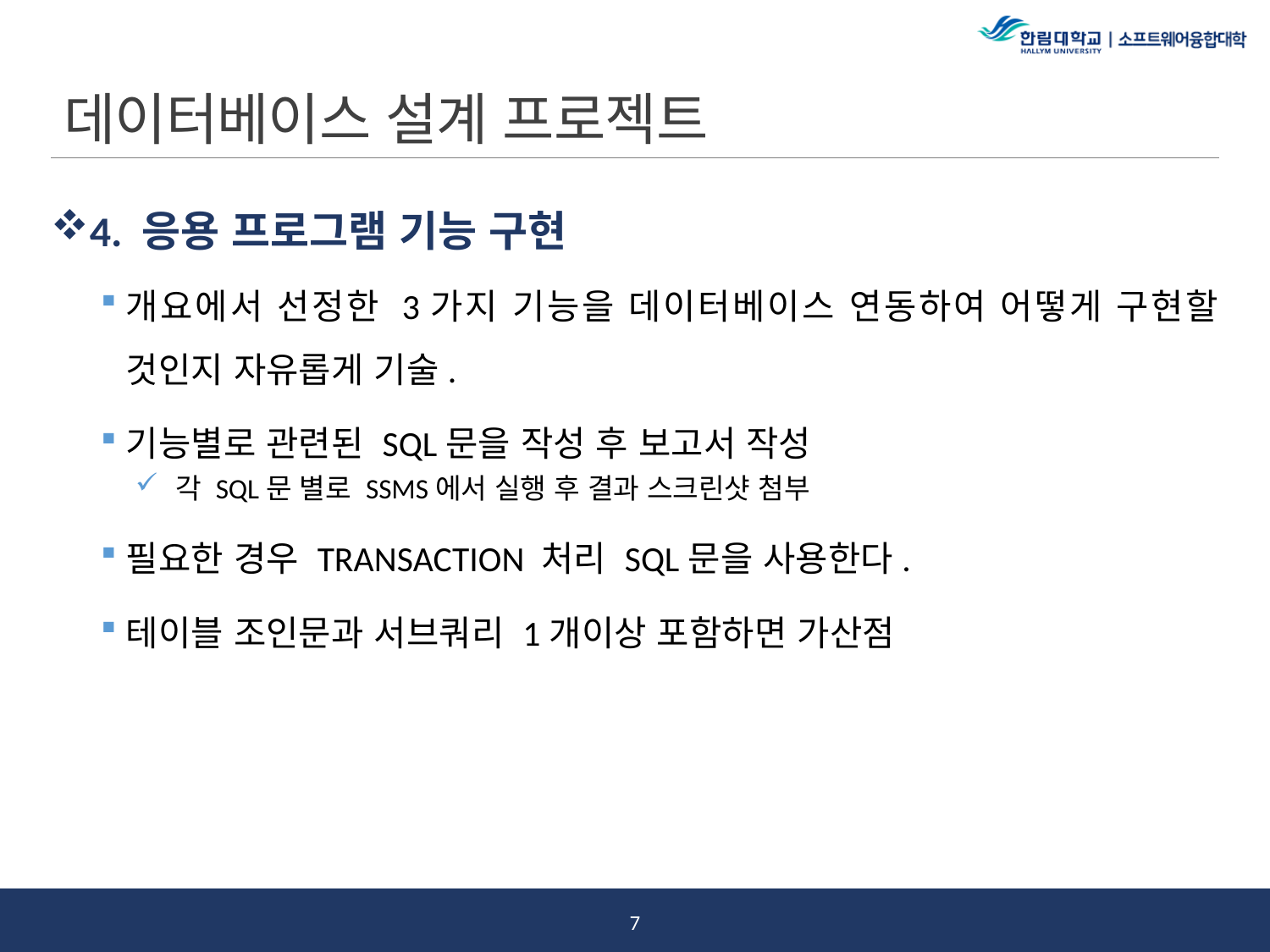

# 데이터베이스 설계 프로젝트
4. 응용 프로그램 기능 구현
개요에서 선정한 3가지 기능을 데이터베이스 연동하여 어떻게 구현할 것인지 자유롭게 기술.
기능별로 관련된 SQL문을 작성 후 보고서 작성
각 SQL문 별로 SSMS에서 실행 후 결과 스크린샷 첨부
필요한 경우 TRANSACTION 처리 SQL문을 사용한다.
테이블 조인문과 서브쿼리 1개이상 포함하면 가산점

7